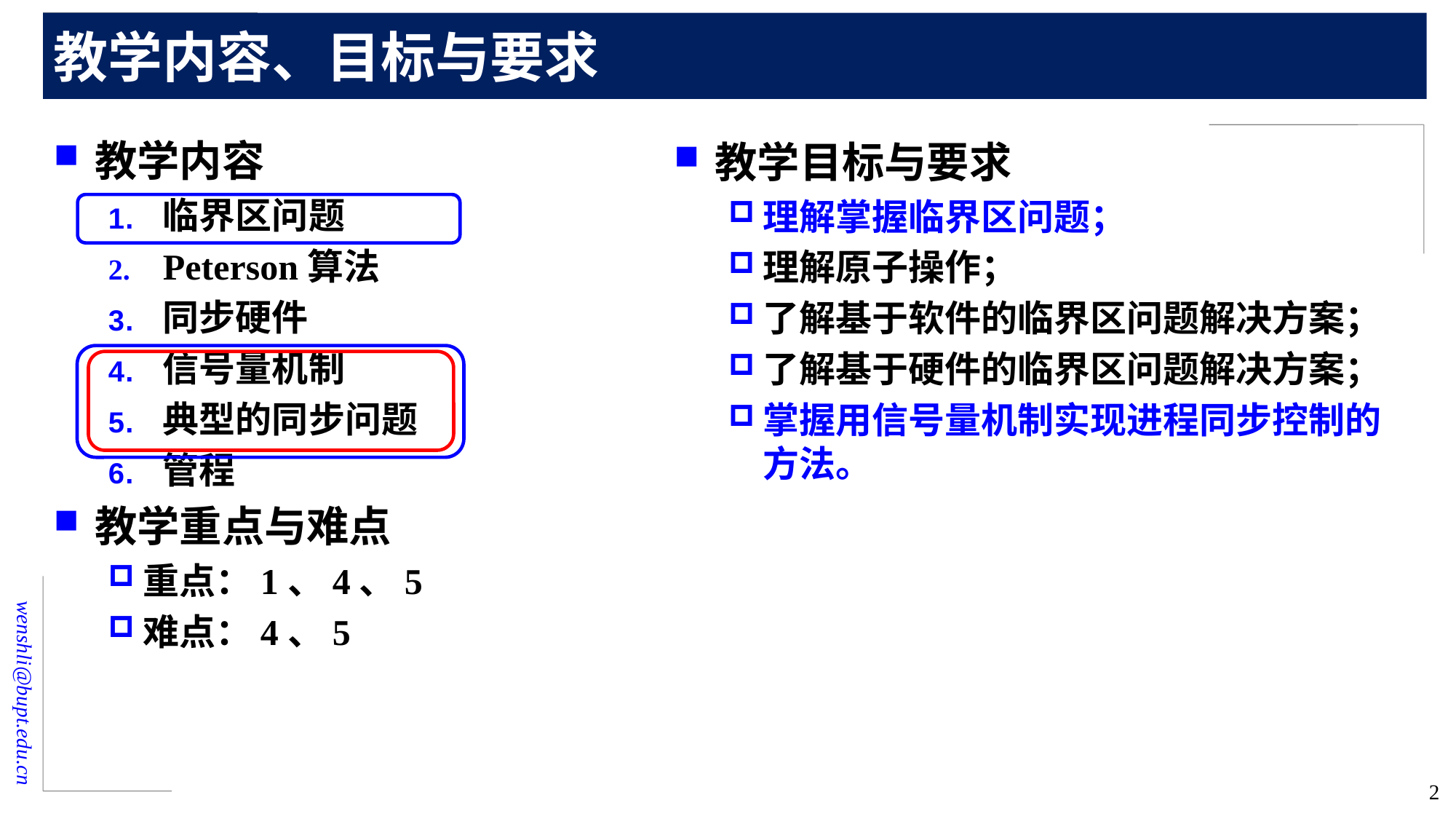

# 教学内容、目标与要求
教学内容
临界区问题
Peterson算法
同步硬件
信号量机制
典型的同步问题
管程
教学重点与难点
重点：1、4、5
难点：4、5

教学目标与要求
理解掌握临界区问题；
理解原子操作；
了解基于软件的临界区问题解决方案；
了解基于硬件的临界区问题解决方案；
掌握用信号量机制实现进程同步控制的方法。

2